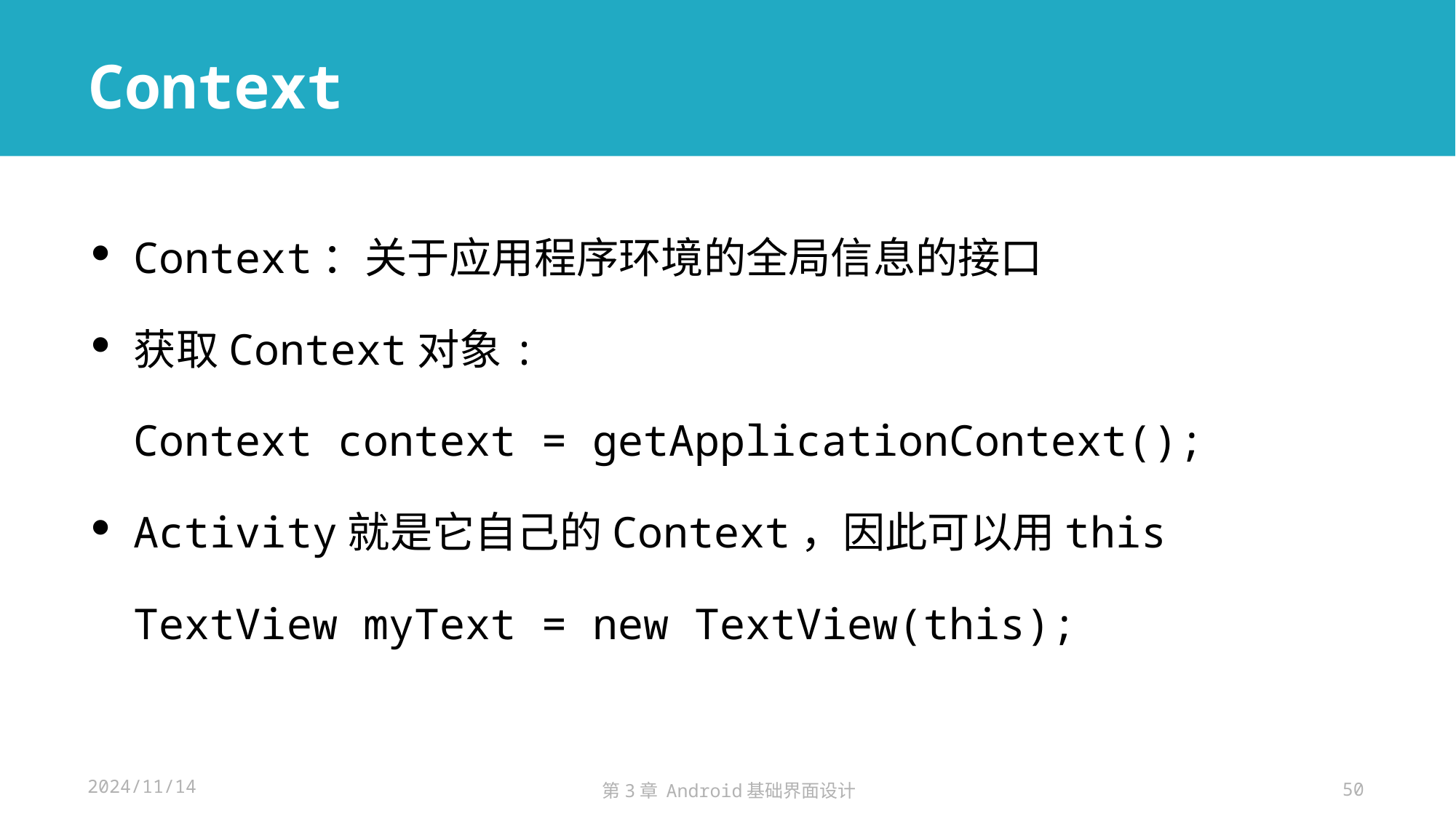

# Context
Context：关于应用程序环境的全局信息的接口
获取Context对象:
Context context = getApplicationContext();
Activity就是它自己的Context，因此可以用this
TextView myText = new TextView(this);
2024/11/14
第3章 Android基础界面设计
50